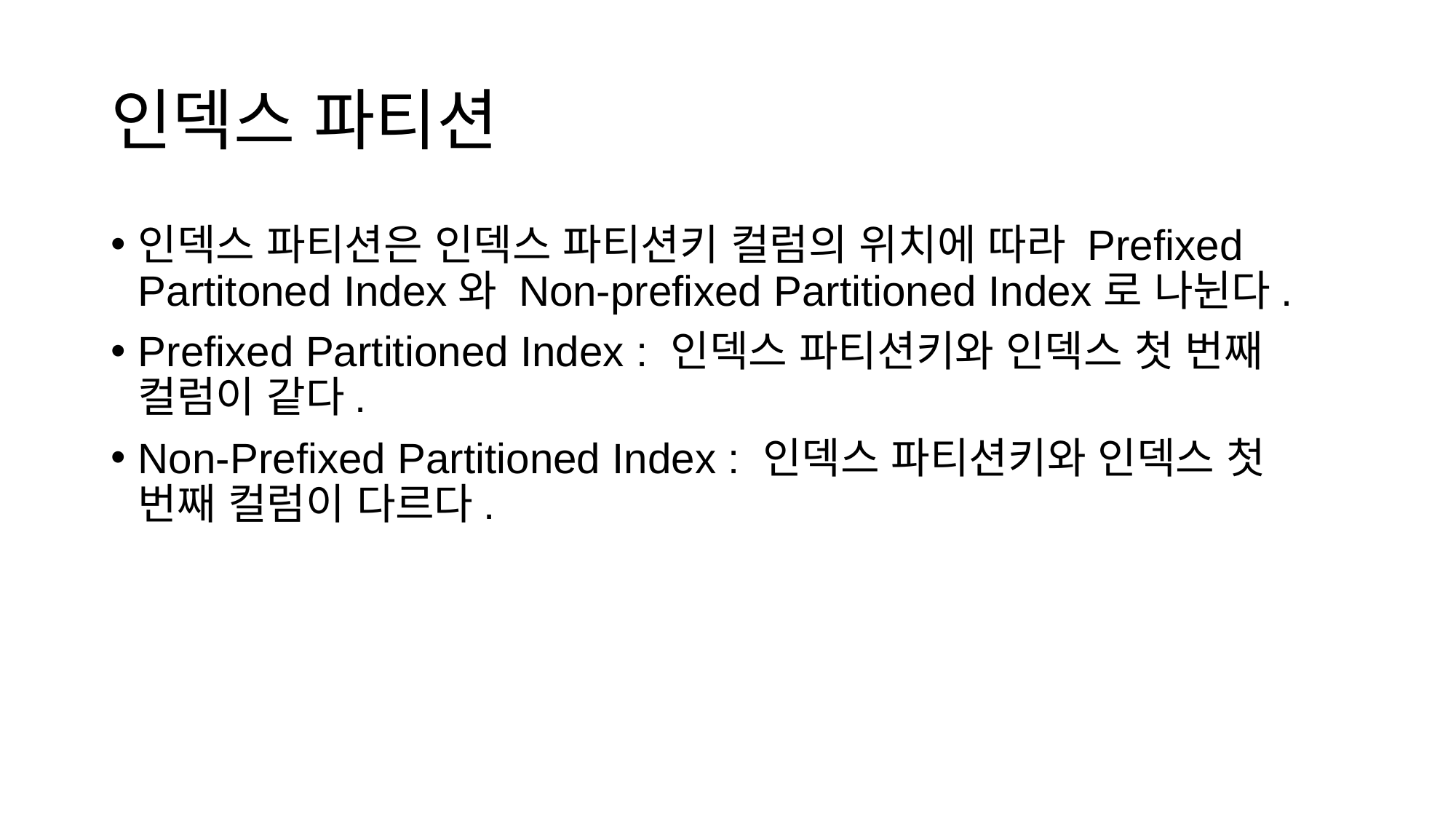

# 인덱스 파티션
인덱스 파티션은 인덱스 파티션키 컬럼의 위치에 따라 Prefixed  Partitoned Index와 Non-prefixed Partitioned Index로 나뉜다.
Prefixed Partitioned Index : 인덱스 파티션키와 인덱스 첫 번째 컬럼이 같다.
Non-Prefixed Partitioned Index : 인덱스 파티션키와 인덱스 첫 번째 컬럼이 다르다.